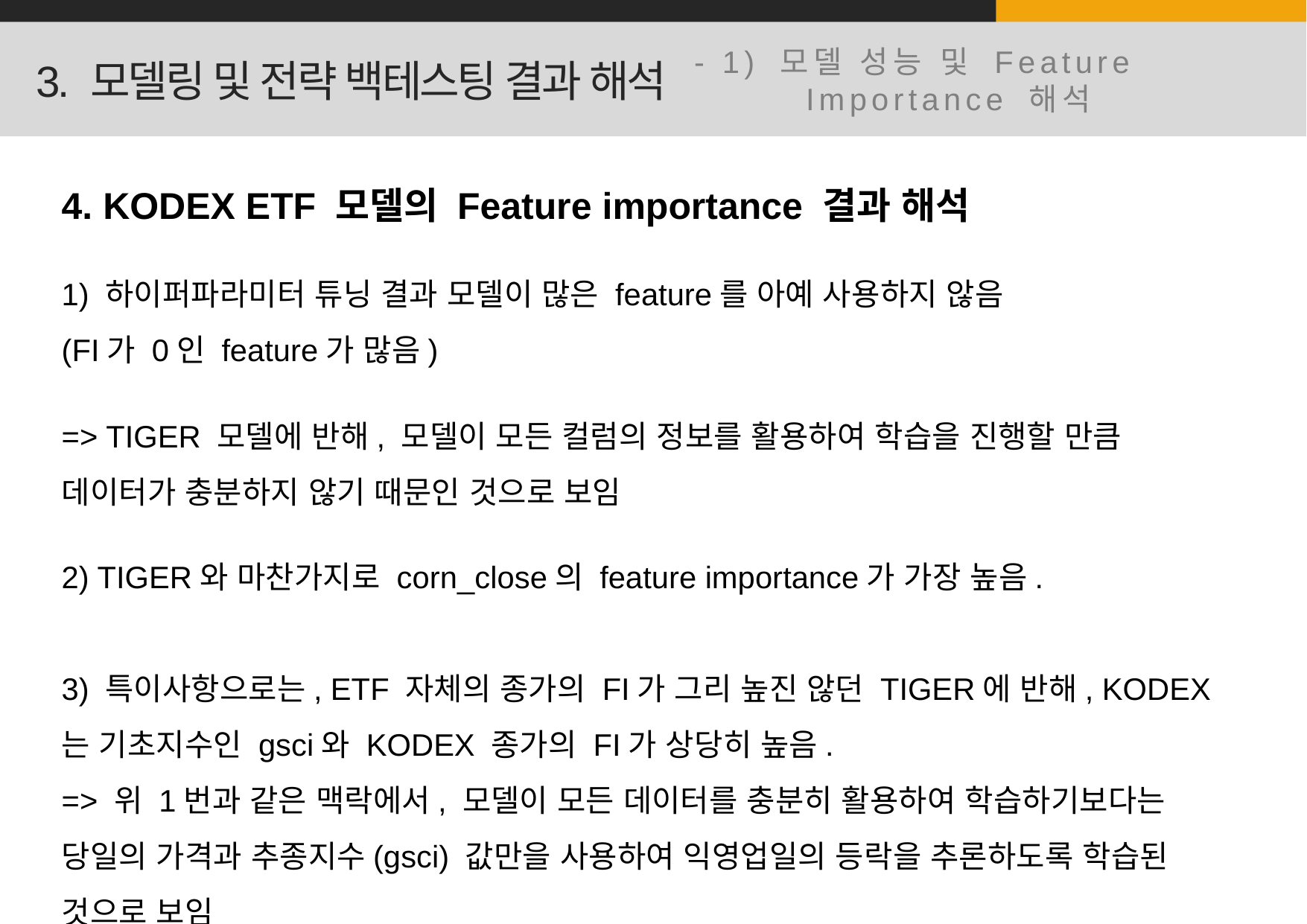

- 1) 모델 성능 및 Feature 	Importance 해석
3. 모델링 및 전략 백테스팅 결과 해석
4. KODEX ETF 모델의 Feature importance 결과 해석

1) 하이퍼파라미터 튜닝 결과 모델이 많은 feature를 아예 사용하지 않음
(FI가 0인 feature가 많음)

=> TIGER 모델에 반해, 모델이 모든 컬럼의 정보를 활용하여 학습을 진행할 만큼 데이터가 충분하지 않기 때문인 것으로 보임

2) TIGER와 마찬가지로 corn_close의 feature importance가 가장 높음.

3) 특이사항으로는, ETF 자체의 종가의 FI가 그리 높진 않던 TIGER에 반해, KODEX는 기초지수인 gsci와 KODEX 종가의 FI가 상당히 높음.
=> 위 1번과 같은 맥락에서, 모델이 모든 데이터를 충분히 활용하여 학습하기보다는 당일의 가격과 추종지수(gsci) 값만을 사용하여 익영업일의 등락을 추론하도록 학습된 것으로 보임